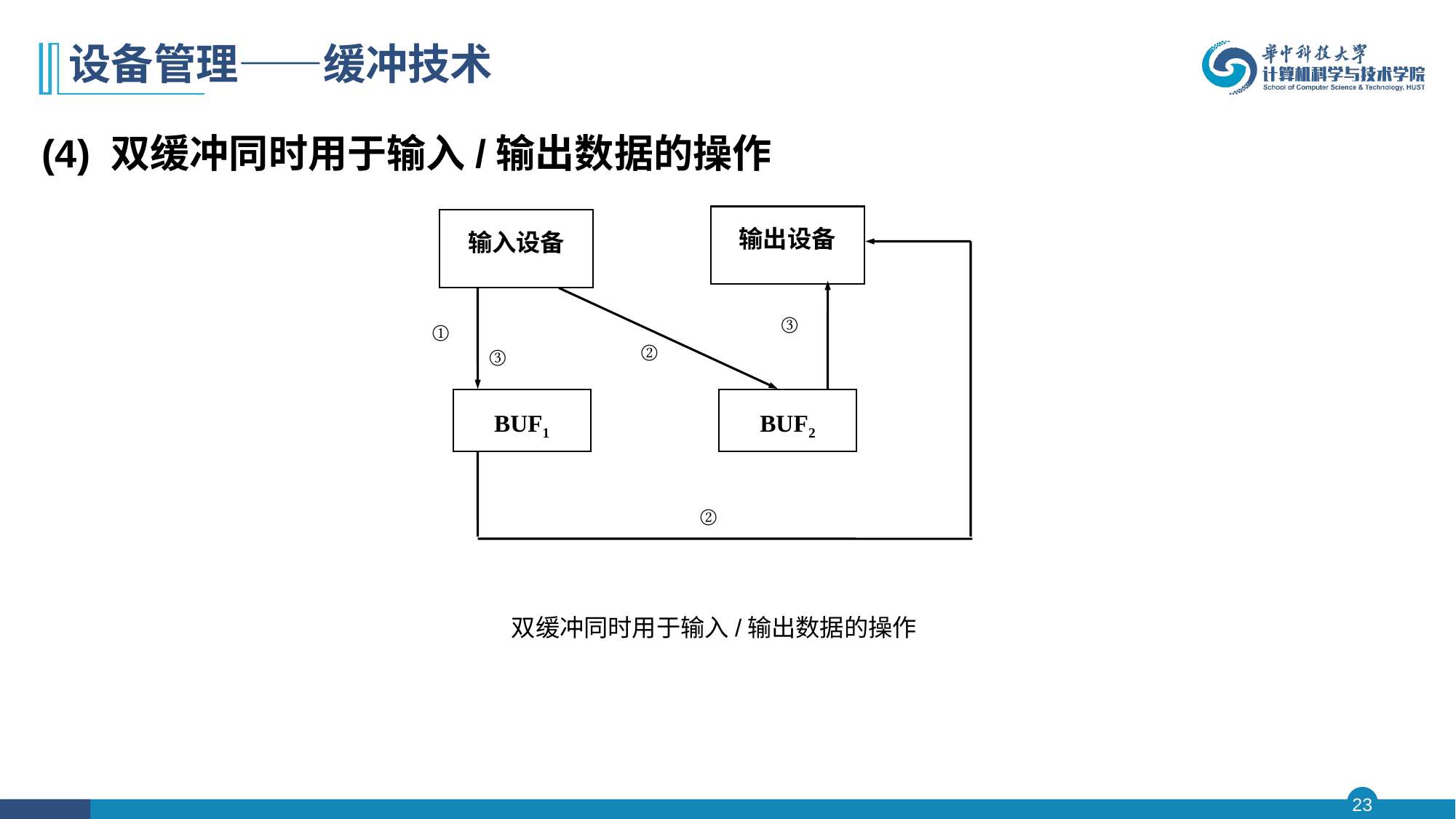

# 设备管理——缓冲技术
(4) 双缓冲同时用于输入/输出数据的操作
输出设备
输入设备

③
①
②
③
BUF1
BUF2
②
双缓冲同时用于输入/输出数据的操作